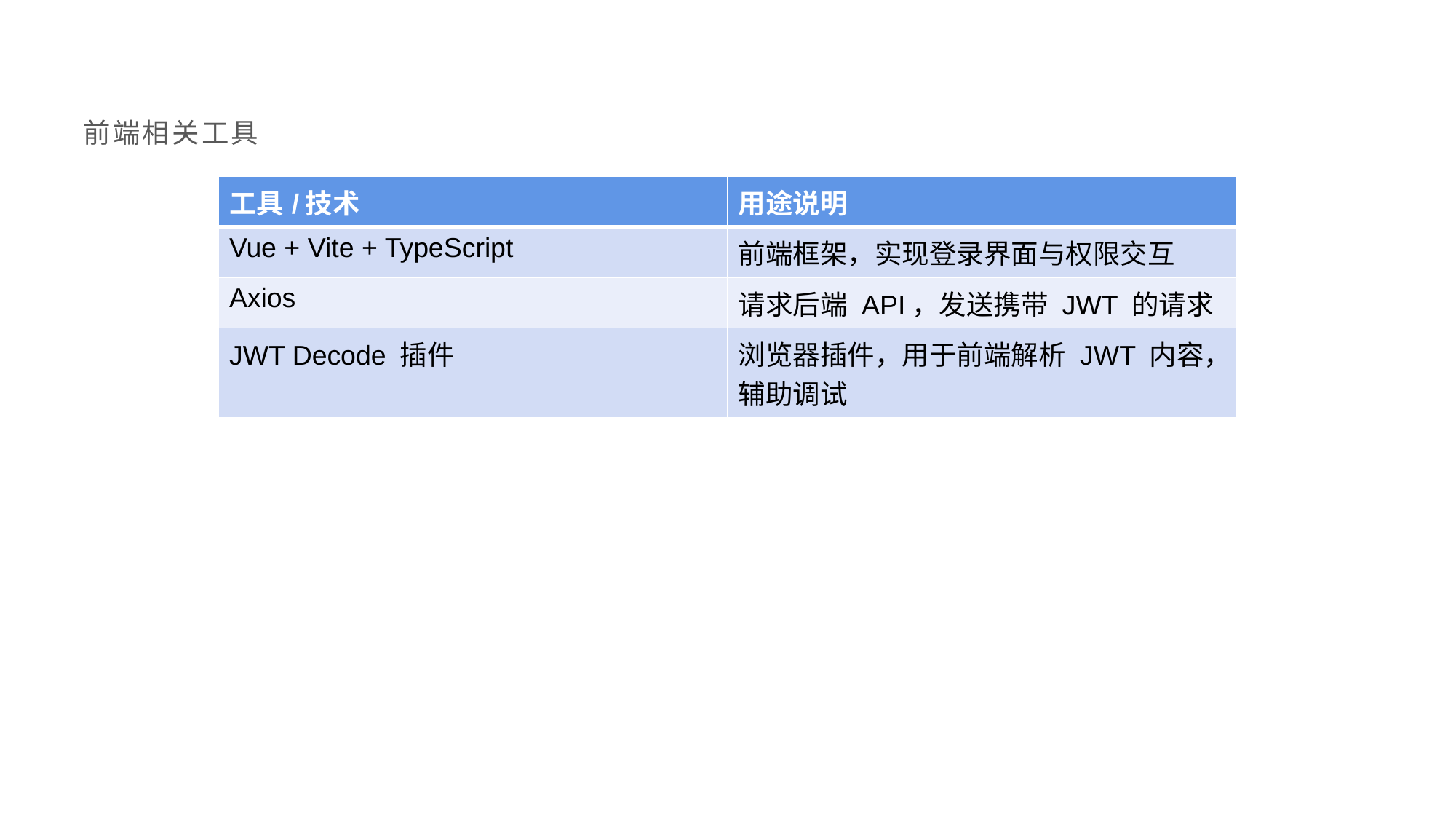

前端相关工具
| 工具/技术 | 用途说明 |
| --- | --- |
| Vue + Vite + TypeScript | 前端框架，实现登录界面与权限交互 |
| Axios | 请求后端 API，发送携带 JWT 的请求 |
| JWT Decode 插件 | 浏览器插件，用于前端解析 JWT 内容，辅助调试 |